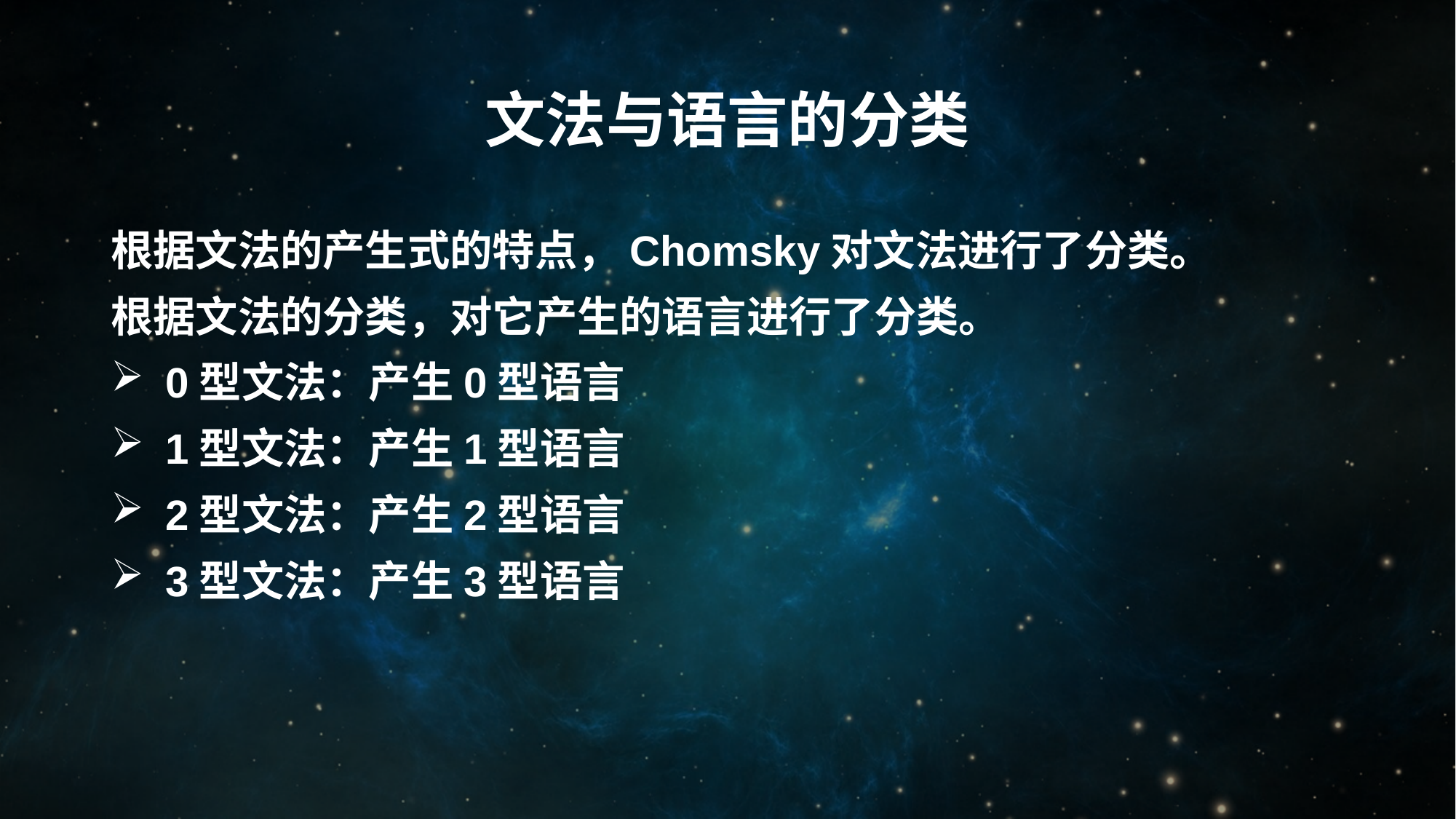

# 文法与语言的分类
根据文法的产生式的特点，Chomsky对文法进行了分类。
根据文法的分类，对它产生的语言进行了分类。
0型文法：产生0型语言
1型文法：产生1型语言
2型文法：产生2型语言
3型文法：产生3型语言